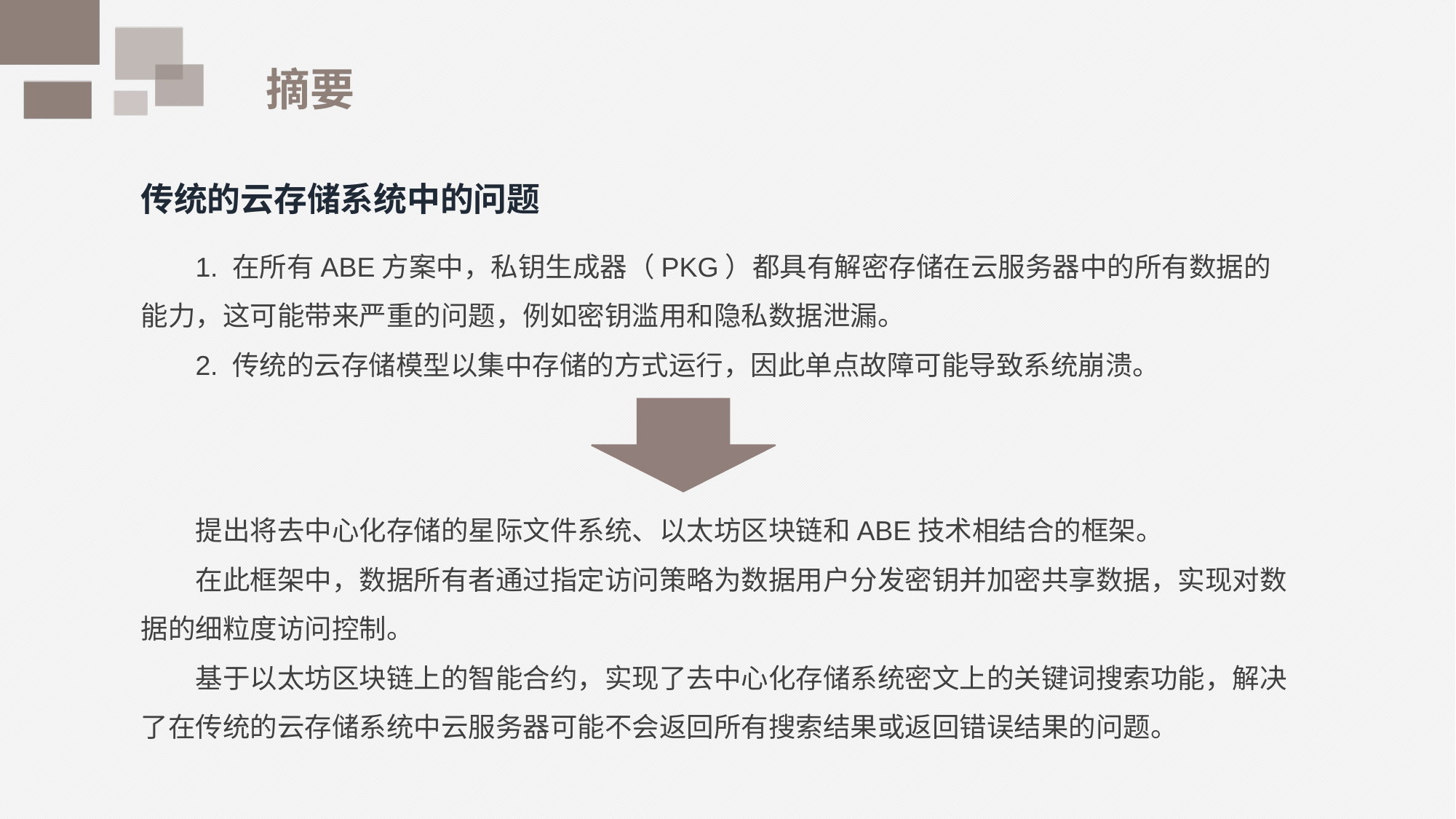

摘要
传统的云存储系统中的问题
1. 在所有ABE方案中，私钥生成器（PKG）都具有解密存储在云服务器中的所有数据的能力，这可能带来严重的问题，例如密钥滥用和隐私数据泄漏。
2. 传统的云存储模型以集中存储的方式运行，因此单点故障可能导致系统崩溃。

提出将去中心化存储的星际文件系统、以太坊区块链和ABE技术相结合的框架。
在此框架中，数据所有者通过指定访问策略为数据用户分发密钥并加密共享数据，实现对数据的细粒度访问控制。
基于以太坊区块链上的智能合约，实现了去中心化存储系统密文上的关键词搜索功能，解决了在传统的云存储系统中云服务器可能不会返回所有搜索结果或返回错误结果的问题。